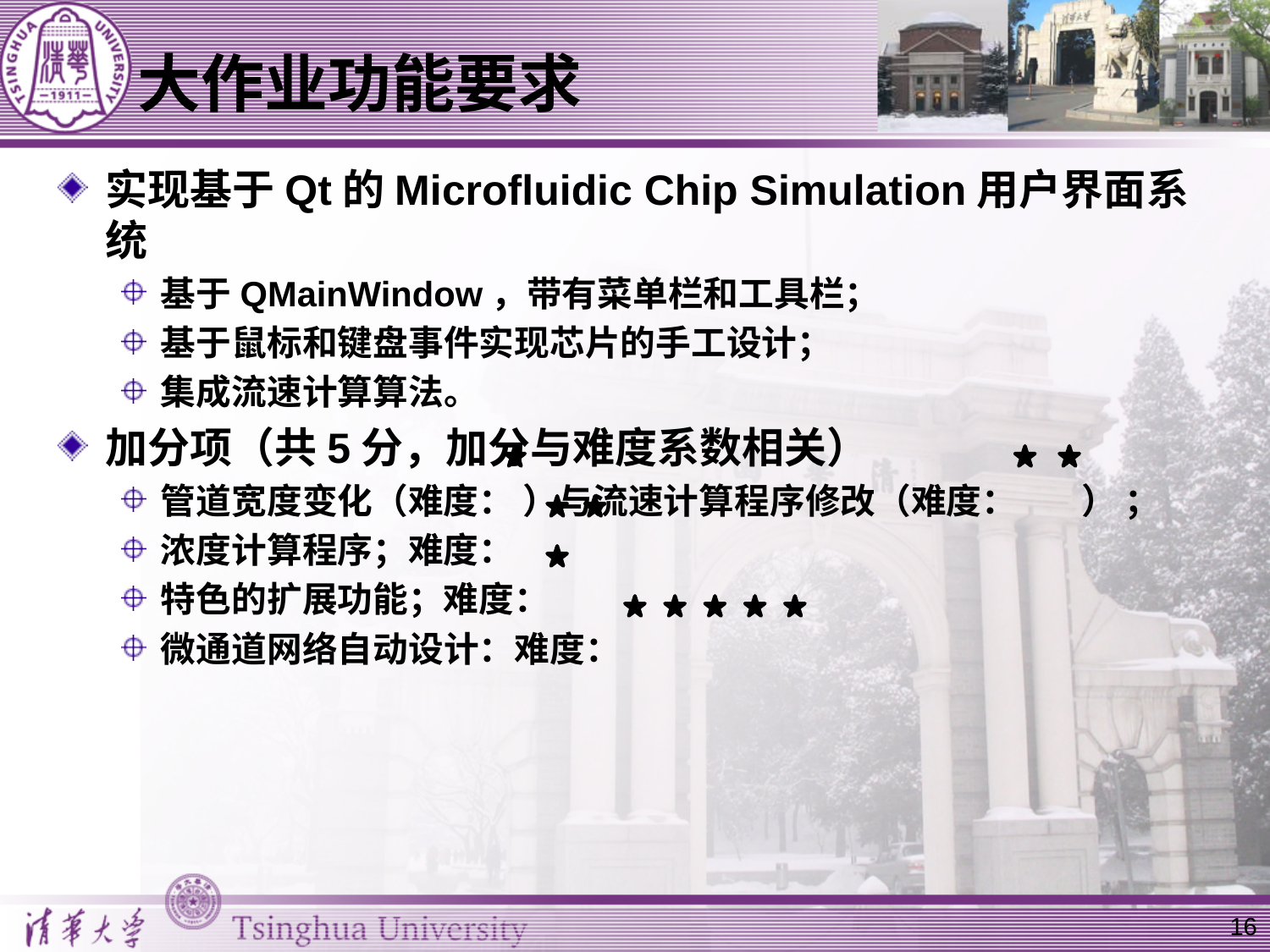

# 大作业功能要求
实现基于Qt的Microfluidic Chip Simulation用户界面系统
基于QMainWindow，带有菜单栏和工具栏；
基于鼠标和键盘事件实现芯片的手工设计；
集成流速计算算法。
加分项（共5分，加分与难度系数相关）
管道宽度变化（难度： ）与流速计算程序修改（难度：        ） ；
浓度计算程序；难度：
特色的扩展功能；难度：
微通道网络自动设计：难度：

16